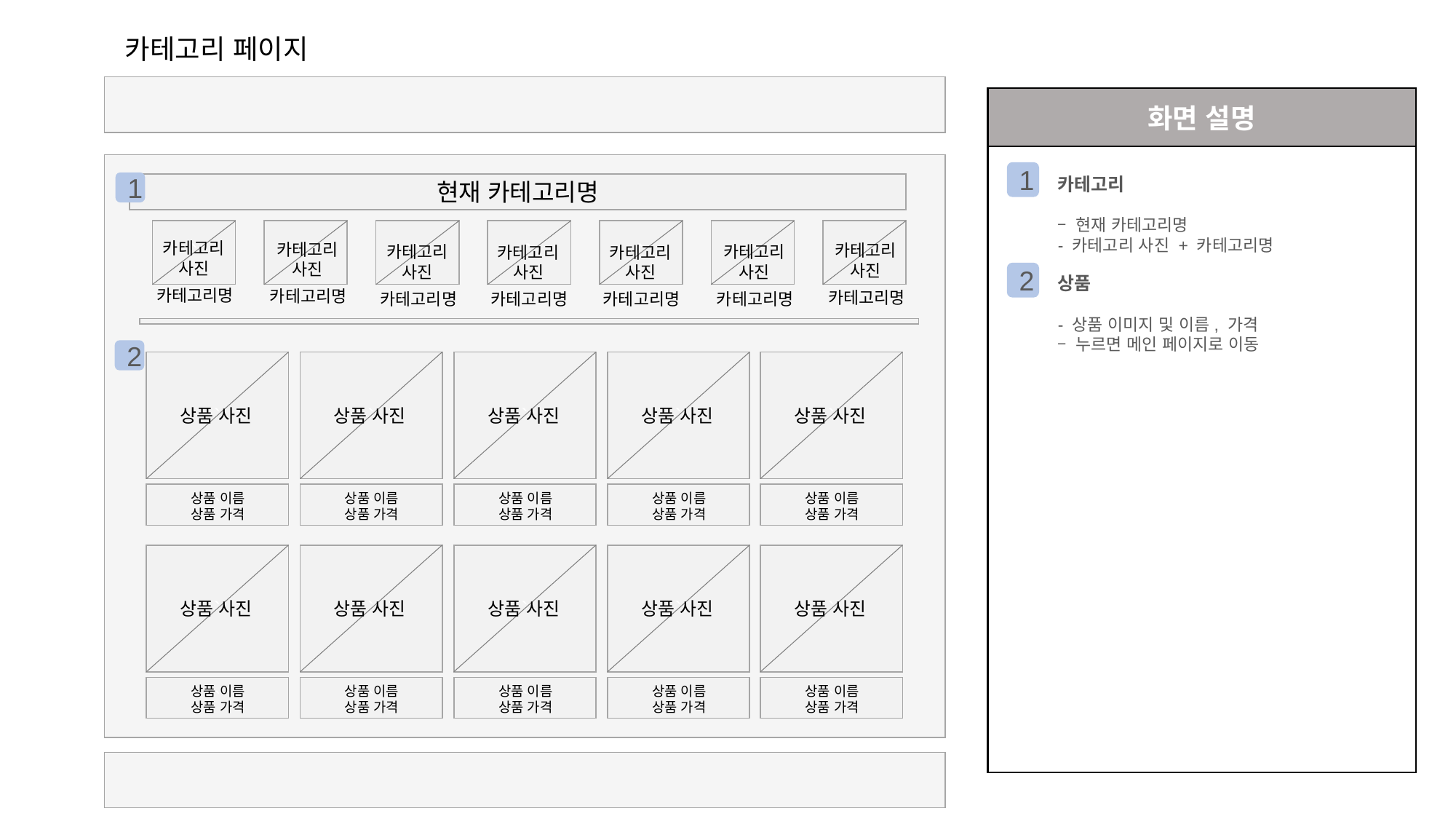

카테고리 페이지

화면 설명

1
카테고리

– 현재 카테고리명
- 카테고리 사진 + 카테고리명
1
현재 카테고리명
`
`
`
`
`
`
`
카테고리
사진
카테고리
사진
카테고리
사진
카테고리
사진
카테고리
사진
카테고리
사진
카테고리
사진
2
상품

- 상품 이미지 및 이름, 가격
– 누르면 메인 페이지로 이동
카테고리명
카테고리명
카테고리명
카테고리명
카테고리명
카테고리명
카테고리명

2
`
상품 사진
상품 이름
상품 가격
`
`
상품 사진
상품 이름
상품 가격
`
`
상품 사진
상품 이름
상품 가격
`
`
상품 사진
상품 이름
상품 가격
`
`
상품 사진
상품 이름
상품 가격
`
`
상품 사진
상품 이름
상품 가격
`
`
상품 사진
상품 이름
상품 가격
`
`
상품 사진
상품 이름
상품 가격
`
`
상품 사진
상품 이름
상품 가격
`
`
상품 사진
상품 이름
상품 가격
`